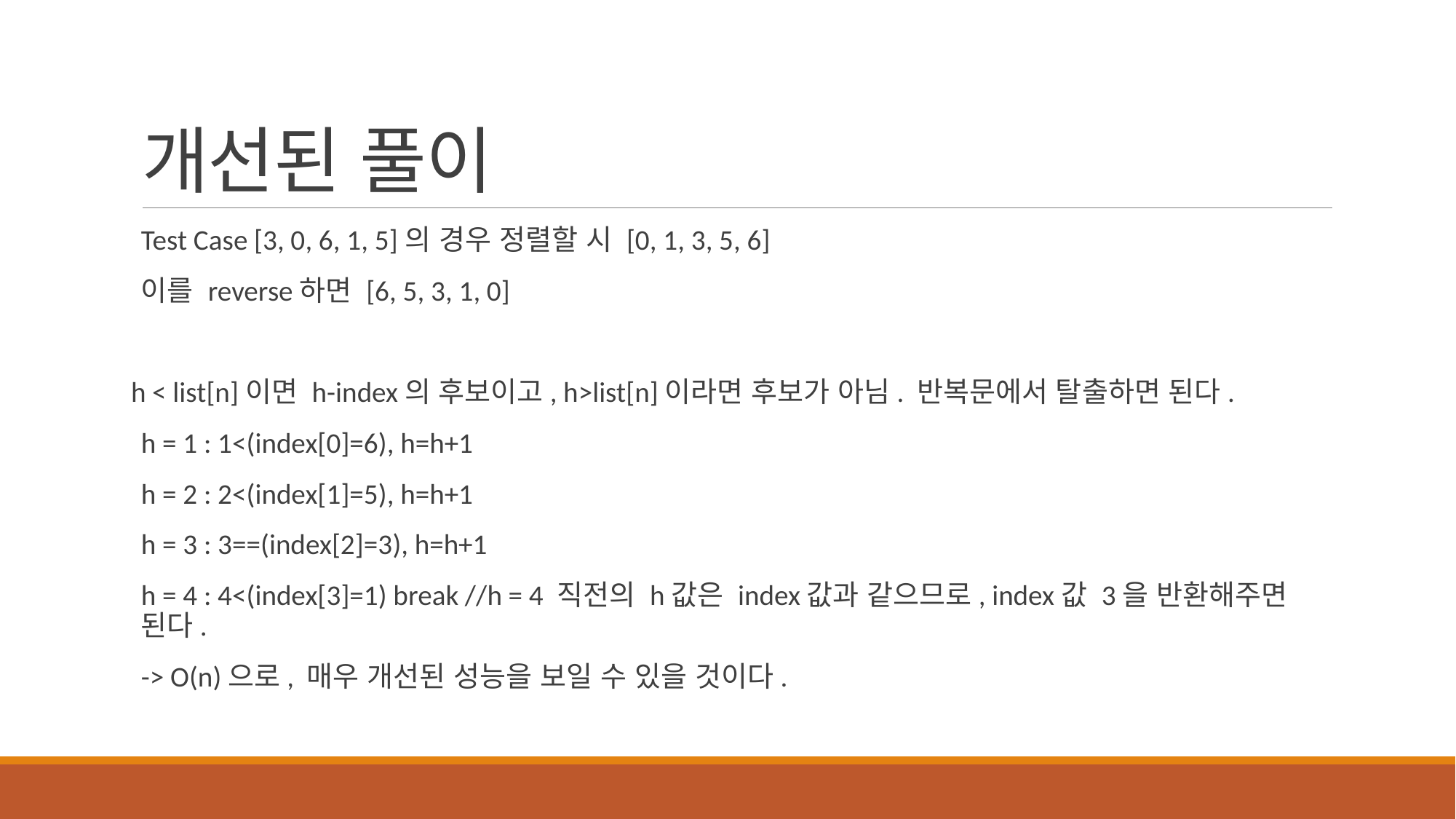

# 개선된 풀이
Test Case [3, 0, 6, 1, 5]의 경우 정렬할 시 [0, 1, 3, 5, 6]
이를 reverse하면 [6, 5, 3, 1, 0]

h < list[n]이면 h-index의 후보이고, h>list[n]이라면 후보가 아님. 반복문에서 탈출하면 된다.
h = 1 : 1<(index[0]=6), h=h+1
h = 2 : 2<(index[1]=5), h=h+1
h = 3 : 3==(index[2]=3), h=h+1
h = 4 : 4<(index[3]=1) break //h = 4 직전의 h값은 index값과 같으므로, index값 3을 반환해주면 된다.
-> O(n)으로, 매우 개선된 성능을 보일 수 있을 것이다.